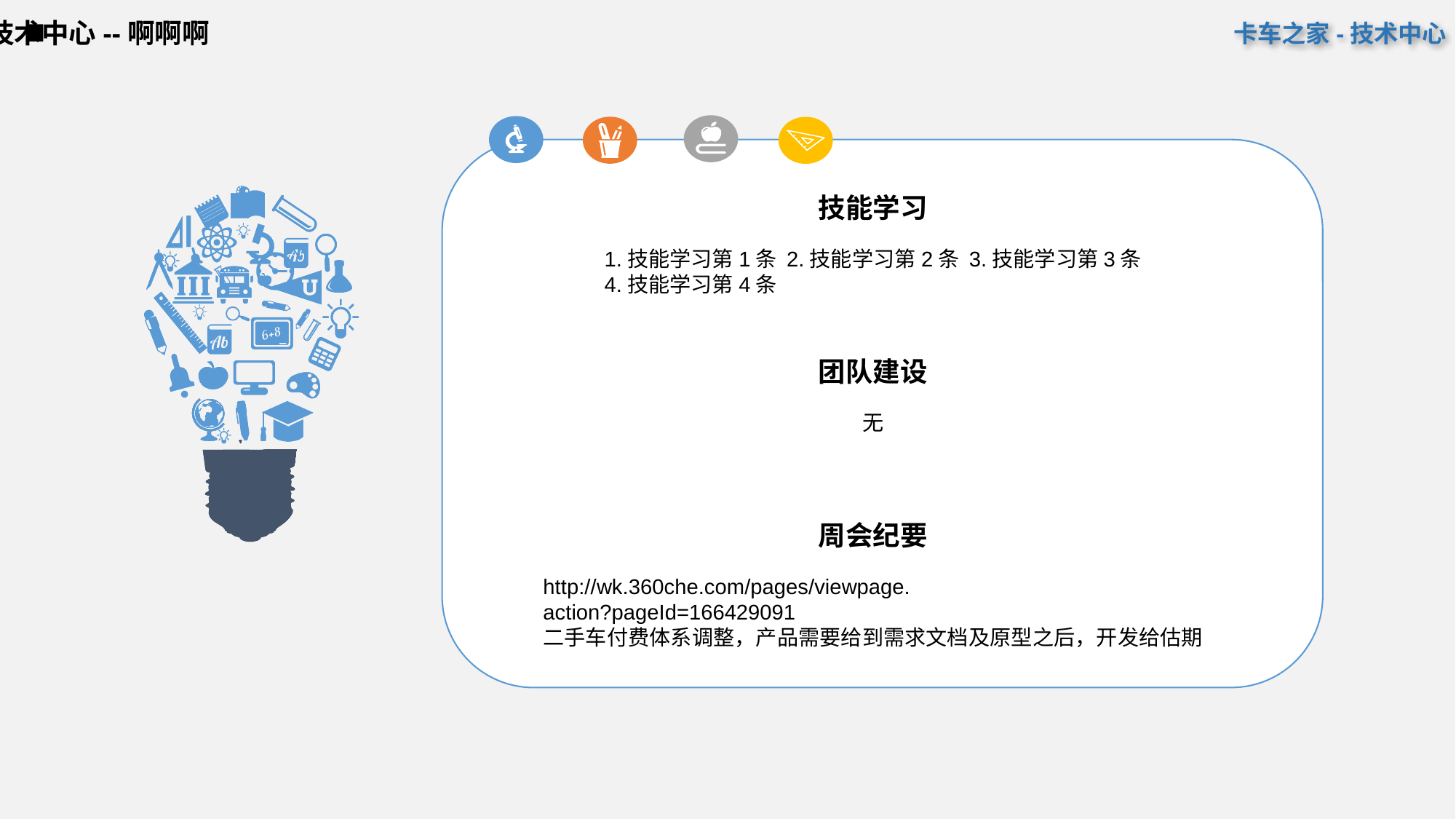

技术中心--啊啊啊
技能学习
1.技能学习第1条 2.技能学习第2条 3.技能学习第3条
4.技能学习第4条
团队建设
无
周会纪要
http://wk.360che.com/pages/viewpage.
action?pageId=166429091
二手车付费体系调整，产品需要给到需求文档及原型之后，开发给估期